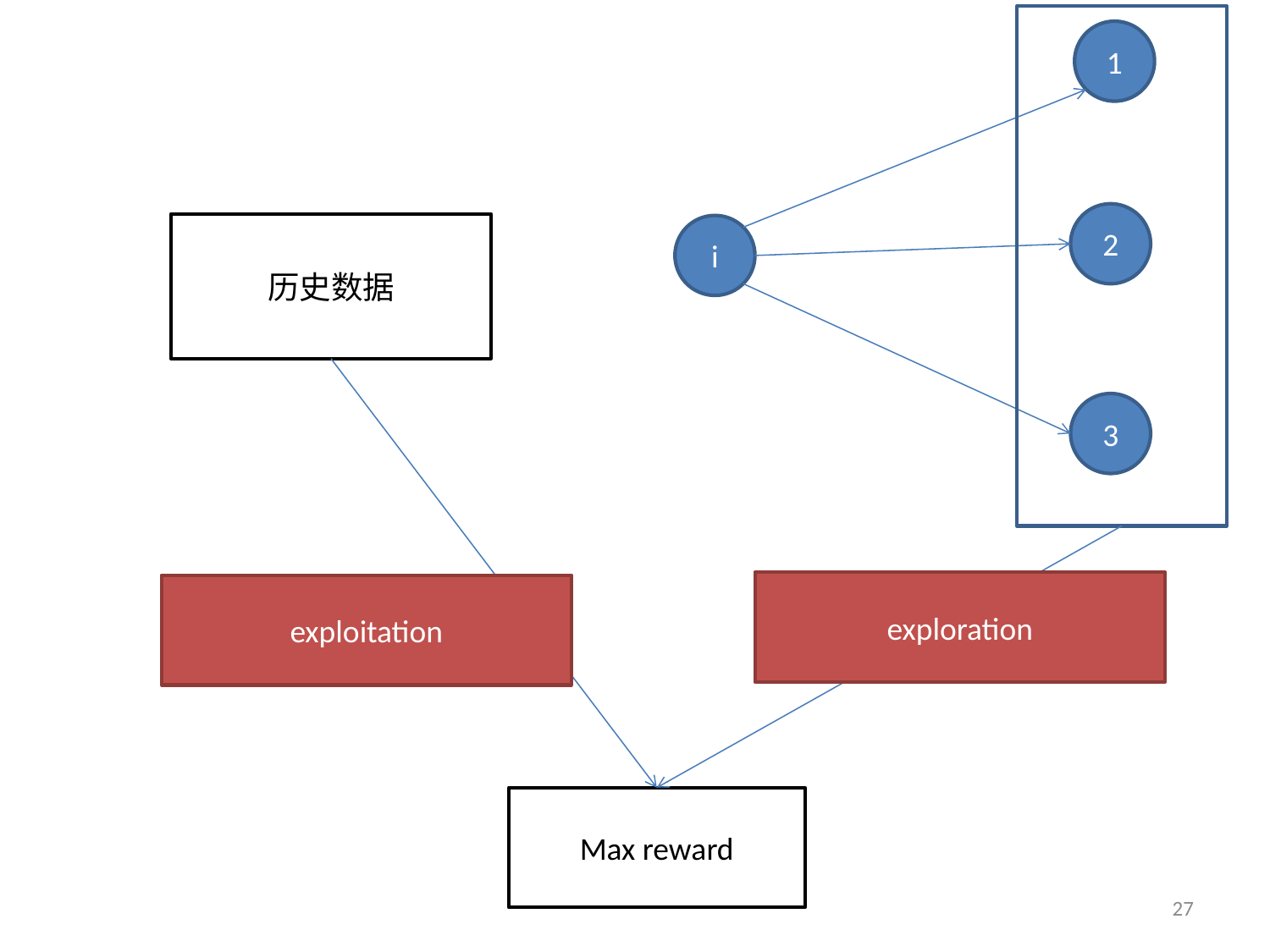

1
2
历史数据
i
3
exploration
exploitation
Max reward
27